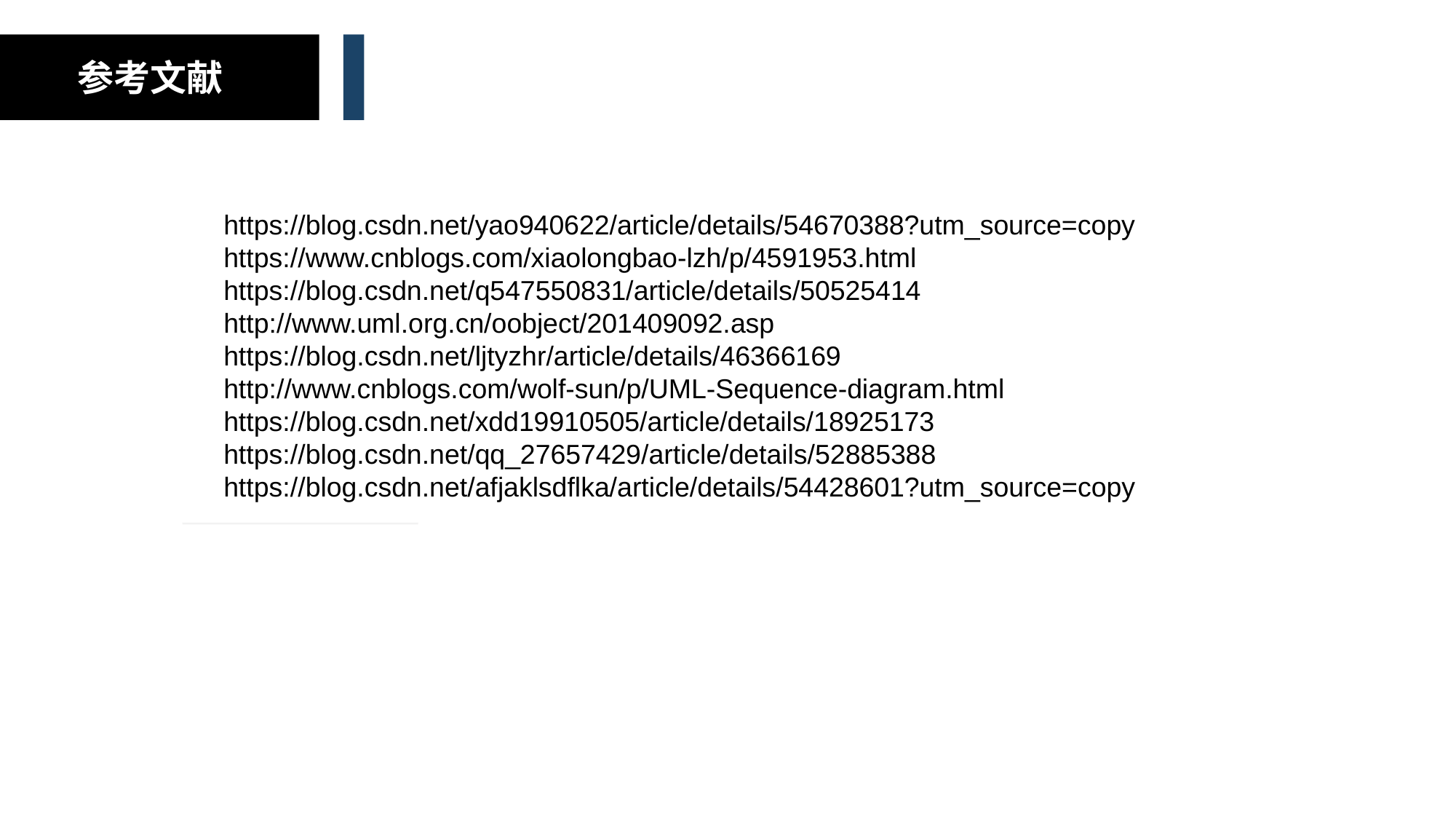

参考文献
https://blog.csdn.net/yao940622/article/details/54670388?utm_source=copy
https://www.cnblogs.com/xiaolongbao-lzh/p/4591953.html
https://blog.csdn.net/q547550831/article/details/50525414
http://www.uml.org.cn/oobject/201409092.asp
https://blog.csdn.net/ljtyzhr/article/details/46366169
http://www.cnblogs.com/wolf-sun/p/UML-Sequence-diagram.html
https://blog.csdn.net/xdd19910505/article/details/18925173
https://blog.csdn.net/qq_27657429/article/details/52885388
https://blog.csdn.net/afjaklsdflka/article/details/54428601?utm_source=copy